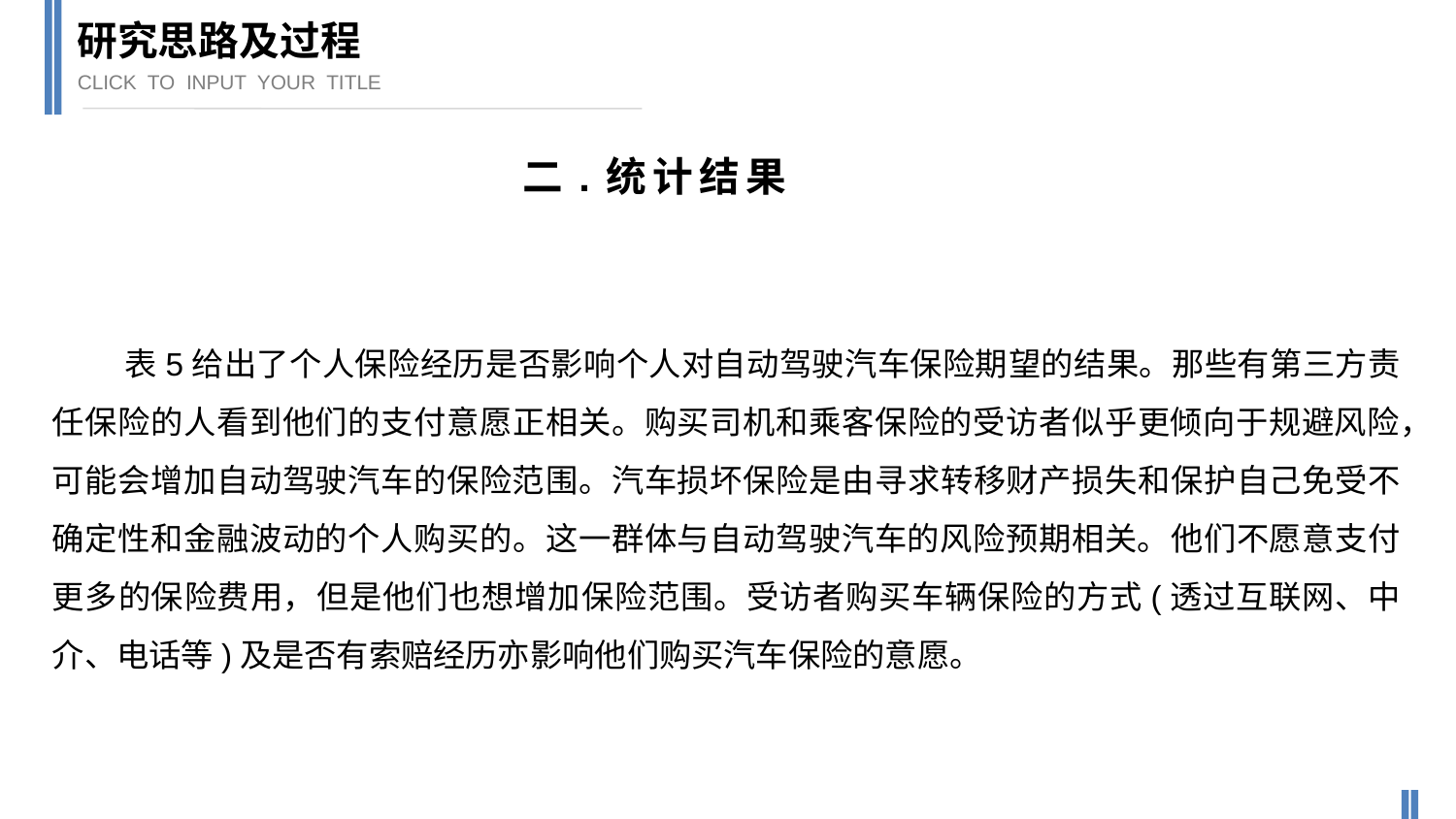

研究思路及过程
CLICK  TO  INPUT  YOUR  TITLE
二.统计结果
表5给出了个人保险经历是否影响个人对自动驾驶汽车保险期望的结果。那些有第三方责任保险的人看到他们的支付意愿正相关。购买司机和乘客保险的受访者似乎更倾向于规避风险，可能会增加自动驾驶汽车的保险范围。汽车损坏保险是由寻求转移财产损失和保护自己免受不确定性和金融波动的个人购买的。这一群体与自动驾驶汽车的风险预期相关。他们不愿意支付更多的保险费用，但是他们也想增加保险范围。受访者购买车辆保险的方式(透过互联网、中介、电话等)及是否有索赔经历亦影响他们购买汽车保险的意愿。